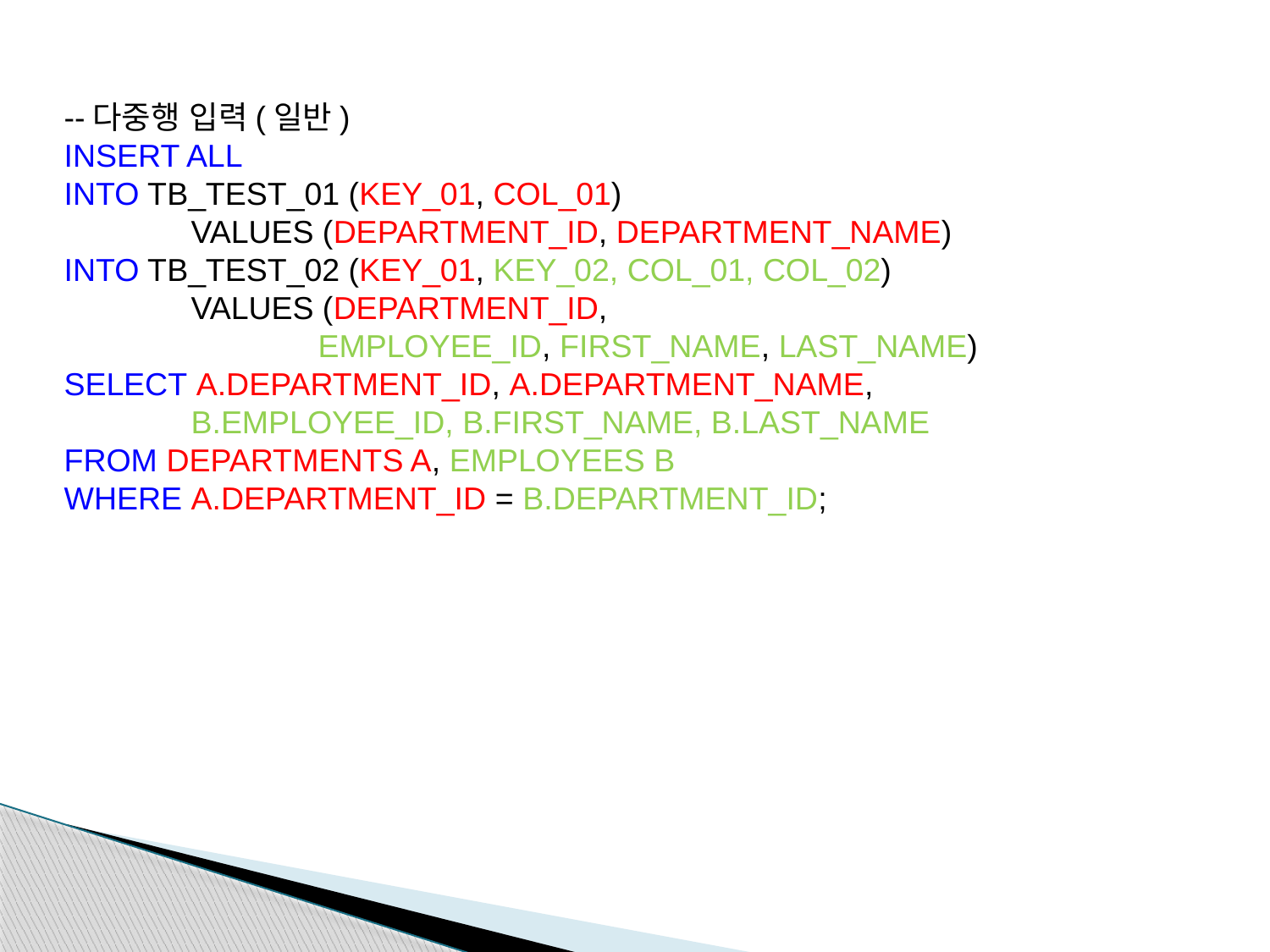

--다중행 입력(일반)
INSERT ALL
INTO TB_TEST_01 (KEY_01, COL_01)
	VALUES (DEPARTMENT_ID, DEPARTMENT_NAME)
INTO TB_TEST_02 (KEY_01, KEY_02, COL_01, COL_02)
	VALUES (DEPARTMENT_ID,
		EMPLOYEE_ID, FIRST_NAME, LAST_NAME)
SELECT A.DEPARTMENT_ID, A.DEPARTMENT_NAME,
	B.EMPLOYEE_ID, B.FIRST_NAME, B.LAST_NAME
FROM DEPARTMENTS A, EMPLOYEES B
WHERE A.DEPARTMENT_ID = B.DEPARTMENT_ID;